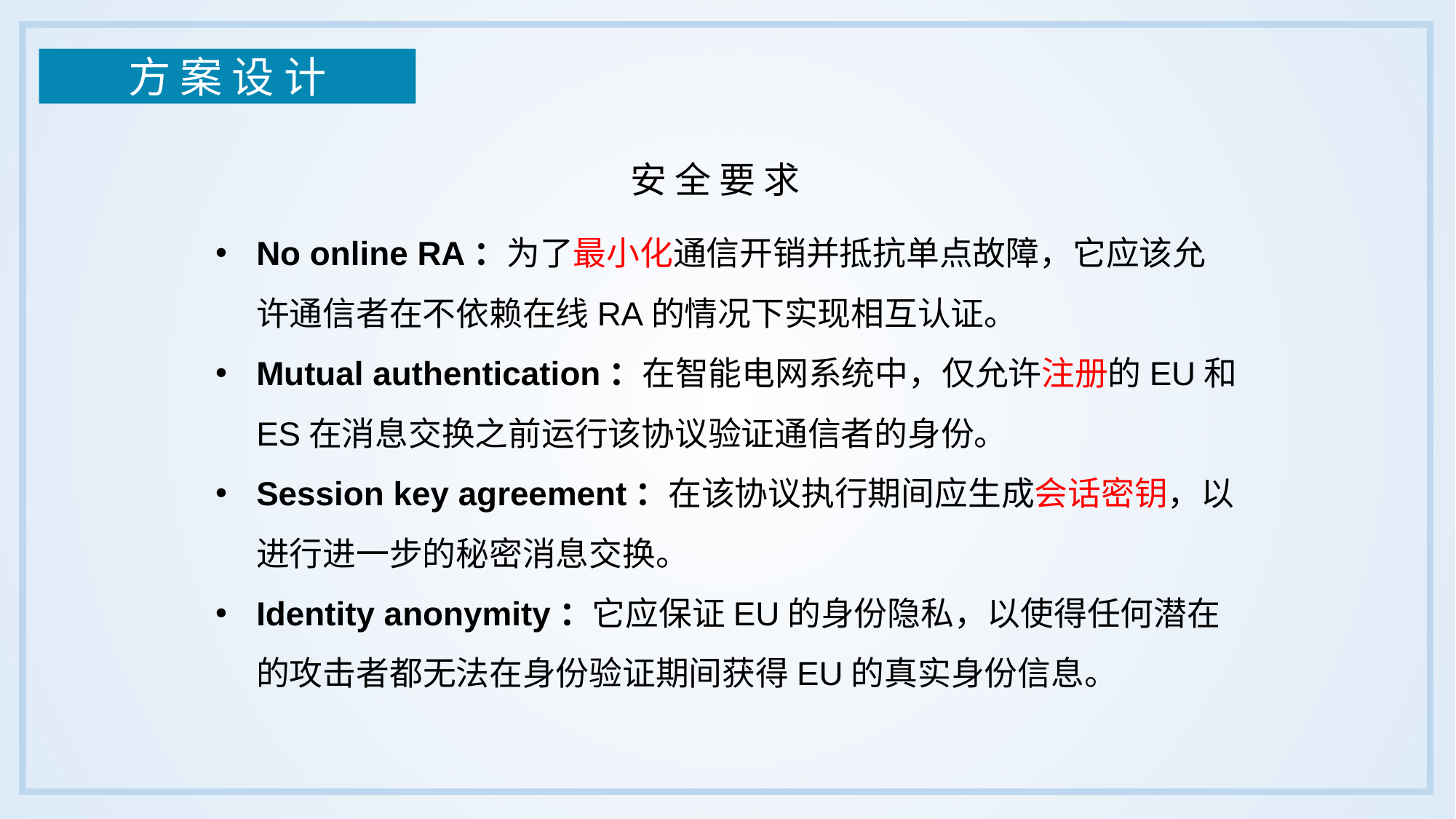

方 案 设 计

安 全 要 求
No online RA：为了最小化通信开销并抵抗单点故障，它应该允许通信者在不依赖在线RA的情况下实现相互认证。
Mutual authentication：在智能电网系统中，仅允许注册的EU和ES在消息交换之前运行该协议验证通信者的身份。
Session key agreement：在该协议执行期间应生成会话密钥，以进行进一步的秘密消息交换。
Identity anonymity：它应保证EU的身份隐私，以使得任何潜在的攻击者都无法在身份验证期间获得EU的真实身份信息。